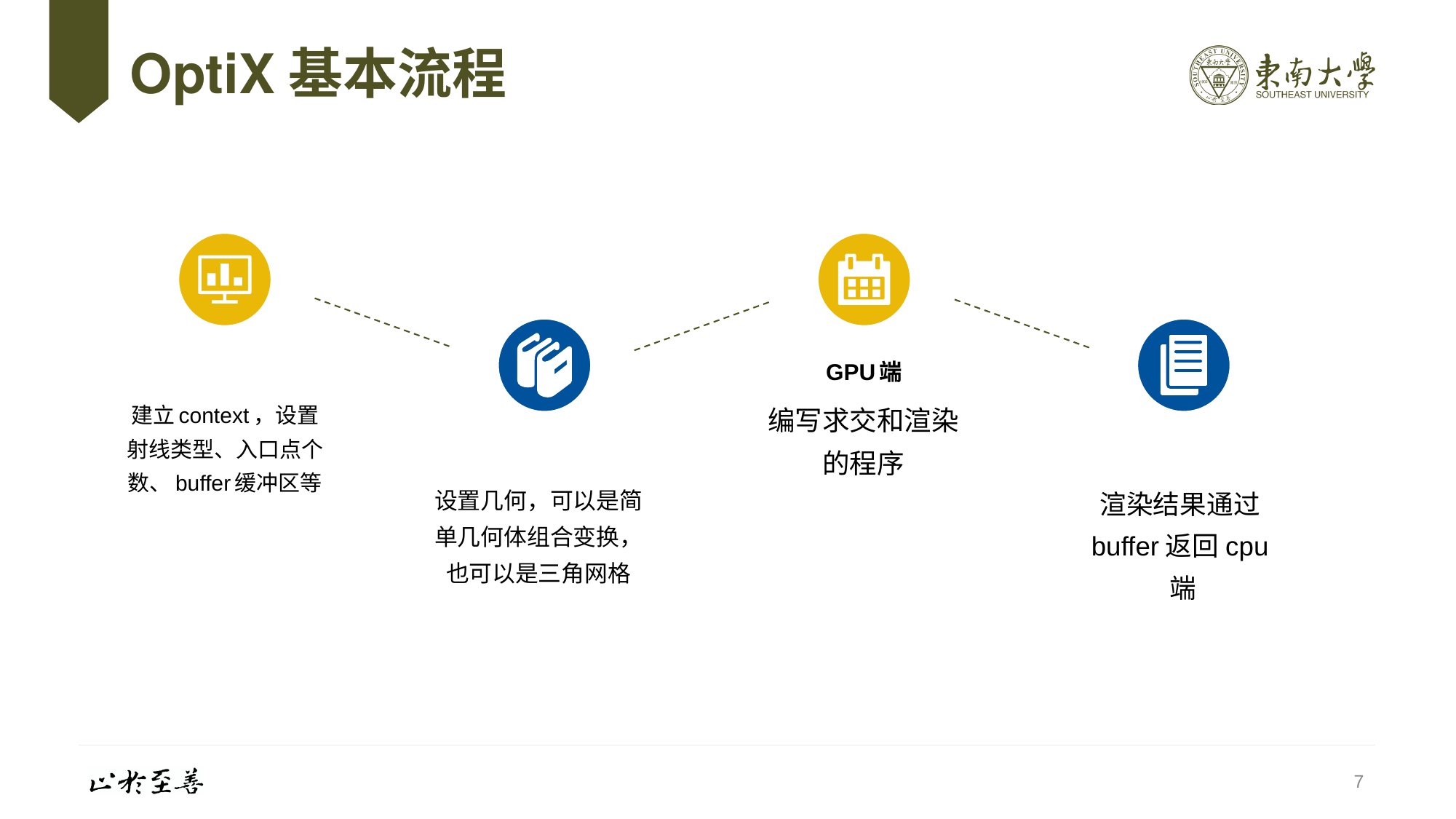

# OptiX基本流程

GPU端
编写求交和渲染的程序
建立context，设置射线类型、入口点个数、buffer缓冲区等
设置几何，可以是简单几何体组合变换，也可以是三角网格
渲染结果通过buffer返回cpu端
7